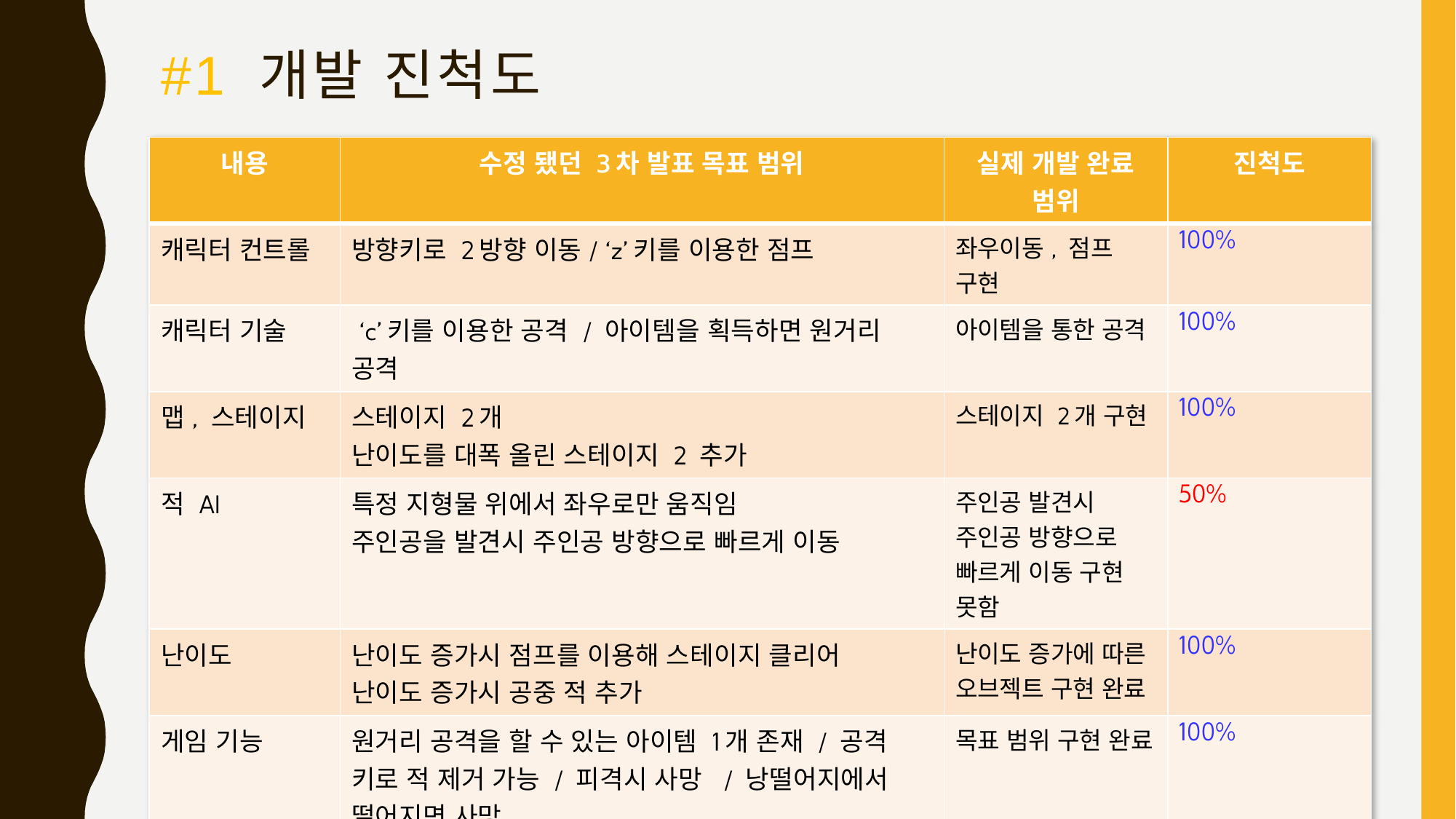

# #1 개발 진척도
| 내용 | 수정 됐던 3차 발표 목표 범위 | 실제 개발 완료 범위 | 진척도 |
| --- | --- | --- | --- |
| 캐릭터 컨트롤 | 방향키로 2방향 이동/ ‘z’키를 이용한 점프 | 좌우이동, 점프 구현 | 100% |
| 캐릭터 기술 | ‘c’키를 이용한 공격 / 아이템을 획득하면 원거리 공격 | 아이템을 통한 공격 | 100% |
| 맵, 스테이지 | 스테이지 2개 난이도를 대폭 올린 스테이지 2 추가 | 스테이지 2개 구현 | 100% |
| 적 AI | 특정 지형물 위에서 좌우로만 움직임 주인공을 발견시 주인공 방향으로 빠르게 이동 | 주인공 발견시 주인공 방향으로 빠르게 이동 구현 못함 | 50% |
| 난이도 | 난이도 증가시 점프를 이용해 스테이지 클리어 난이도 증가시 공중 적 추가 | 난이도 증가에 따른 오브젝트 구현 완료 | 100% |
| 게임 기능 | 원거리 공격을 할 수 있는 아이템 1개 존재 / 공격 키로 적 제거 가능 / 피격시 사망 / 낭떨어지에서 떨어지면 사망 | 목표 범위 구현 완료 | 100% |
| 사운드 | 배경 음악 / 점프 효과음 / 공격 효과음 / 아이템 획득 효과음 / 적 피격시 효과음 | 목표범위 구현 완료 | 100% |
| 애니메이션 | 주인공의 이동 /주인공의 공격 /적 이동 / 원거리 공격 모션 | 목표범위 구현 완료 | 100% |